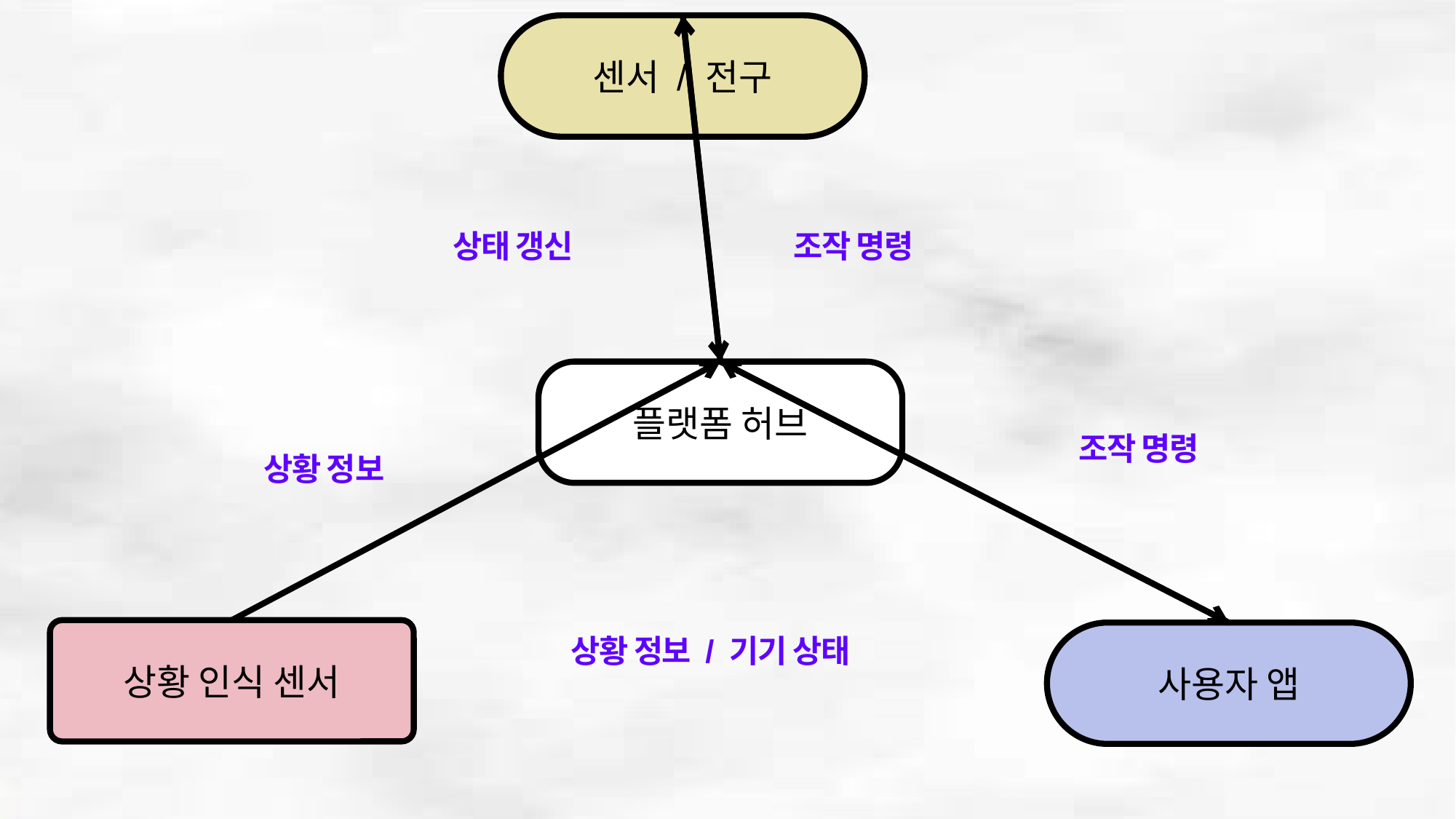

센서 / 전구
상태 갱신
조작 명령
플랫폼 허브
조작 명령
상황 정보
상황 인식 센서
사용자 앱
상황 정보 / 기기 상태